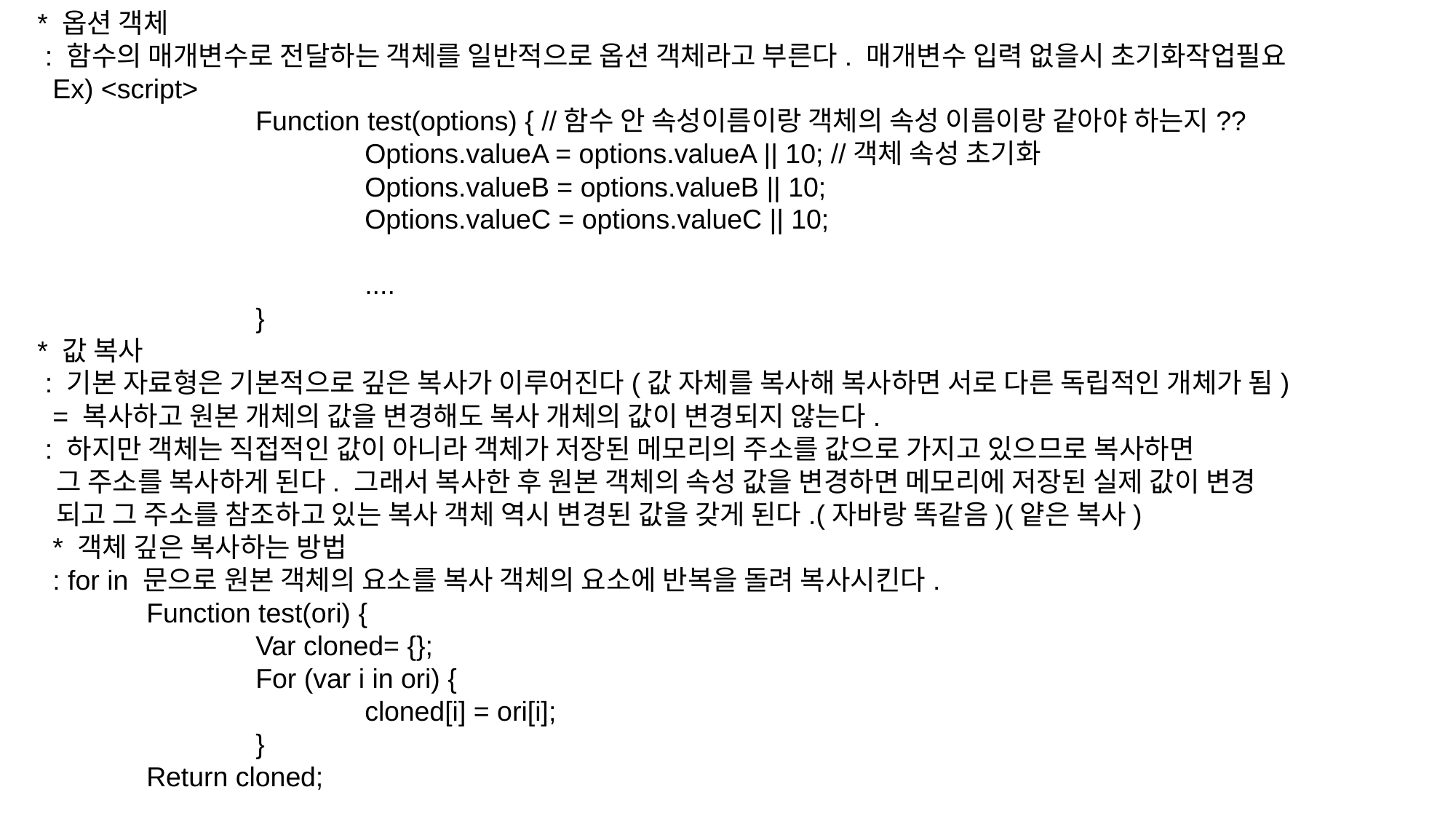

* 옵션 객체
 : 함수의 매개변수로 전달하는 객체를 일반적으로 옵션 객체라고 부른다. 매개변수 입력 없을시 초기화작업필요
  Ex) <script>
		Function test(options) { //함수 안 속성이름이랑 객체의 속성 이름이랑 같아야 하는지??
			Options.valueA = options.valueA || 10; //객체 속성 초기화
			Options.valueB = options.valueB || 10;
			Options.valueC = options.valueC || 10;

			....
		}
* 값 복사
 : 기본 자료형은 기본적으로 깊은 복사가 이루어진다(값 자체를 복사해 복사하면 서로 다른 독립적인 개체가 됨)
  = 복사하고 원본 개체의 값을 변경해도 복사 개체의 값이 변경되지 않는다.
 : 하지만 객체는 직접적인 값이 아니라 객체가 저장된 메모리의 주소를 값으로 가지고 있으므로 복사하면
  그 주소를 복사하게 된다. 그래서 복사한 후 원본 객체의 속성 값을 변경하면 메모리에 저장된 실제 값이 변경
  되고 그 주소를 참조하고 있는 복사 객체 역시 변경된 값을 갖게 된다.(자바랑 똑같음)(얕은 복사)
  * 객체 깊은 복사하는 방법
  : for in 문으로 원본 객체의 요소를 복사 객체의 요소에 반복을 돌려 복사시킨다.
	Function test(ori) {
		Var cloned= {};
		For (var i in ori) {
			cloned[i] = ori[i];
		}
	Return cloned;